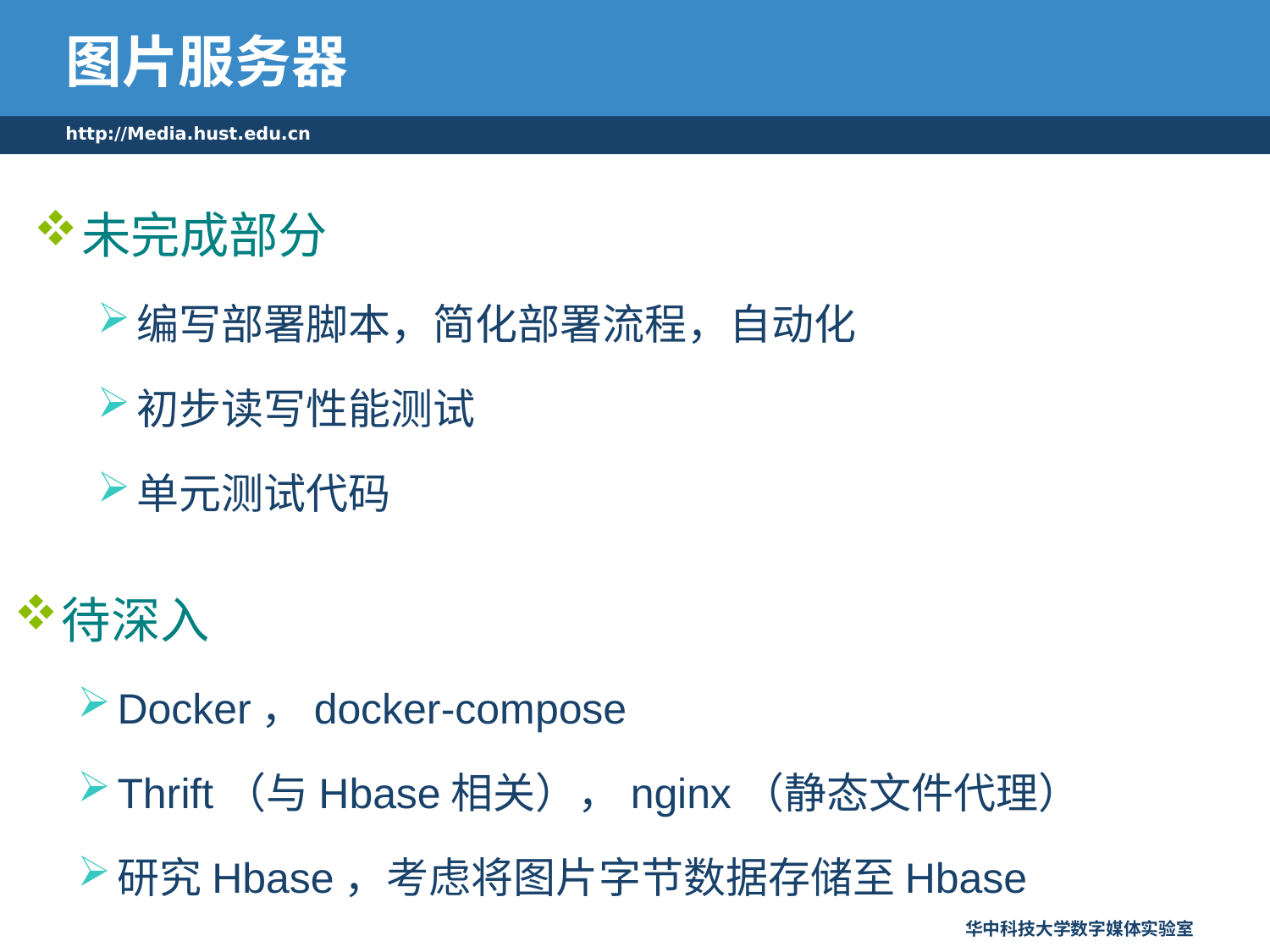

# 图片服务器
http://Media.hust.edu.cn
未完成部分
编写部署脚本，简化部署流程，自动化
初步读写性能测试
单元测试代码
待深入
Docker，docker-compose
Thrift（与Hbase相关），nginx（静态文件代理）
研究Hbase，考虑将图片字节数据存储至Hbase
华中科技大学数字媒体实验室